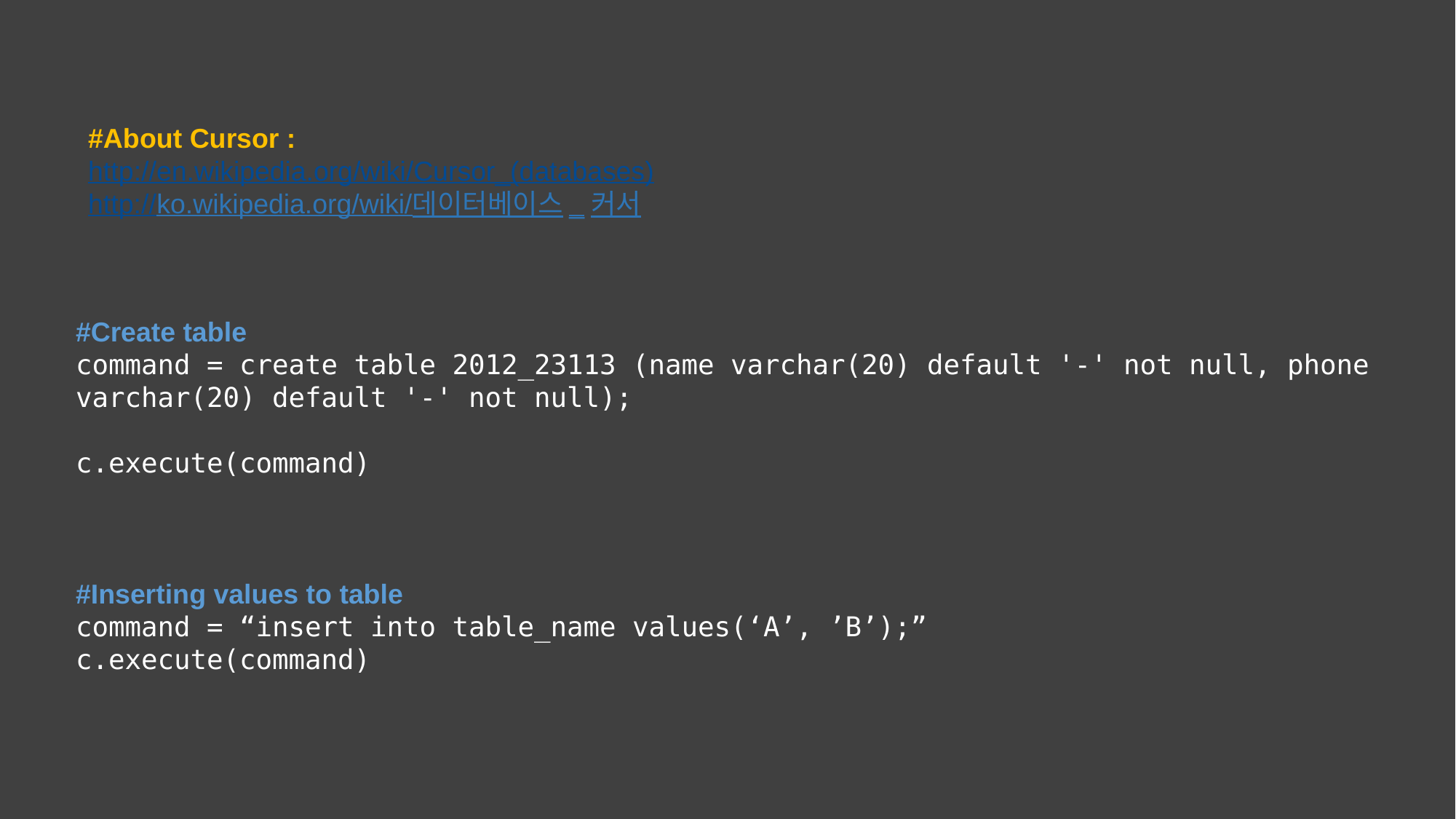

#About Cursor :
http://en.wikipedia.org/wiki/Cursor_(databases)
http://ko.wikipedia.org/wiki/데이터베이스_커서

#Create table
command = create table 2012_23113 (name varchar(20) default '-' not null, phone varchar(20) default '-' not null);

c.execute(command)

#Inserting values to table
command = “insert into table_name values(‘A’, ’B’);”
c.execute(command)